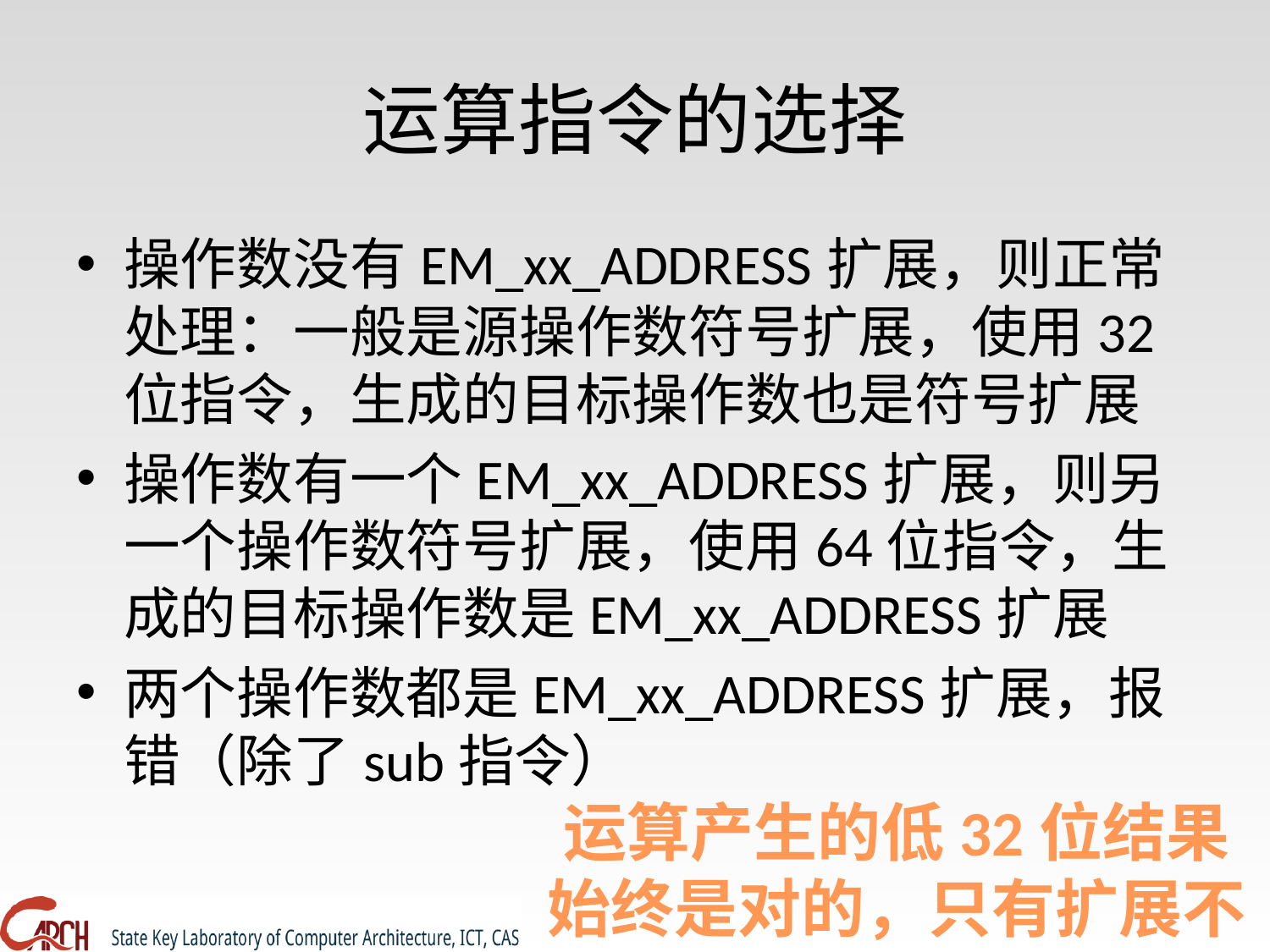

# 运算指令的选择
操作数没有EM_xx_ADDRESS扩展，则正常处理：一般是源操作数符号扩展，使用32位指令，生成的目标操作数也是符号扩展
操作数有一个EM_xx_ADDRESS扩展，则另一个操作数符号扩展，使用64位指令，生成的目标操作数是EM_xx_ADDRESS扩展
两个操作数都是EM_xx_ADDRESS扩展，报错（除了sub指令）
运算产生的低32位结果始终是对的，只有扩展不同